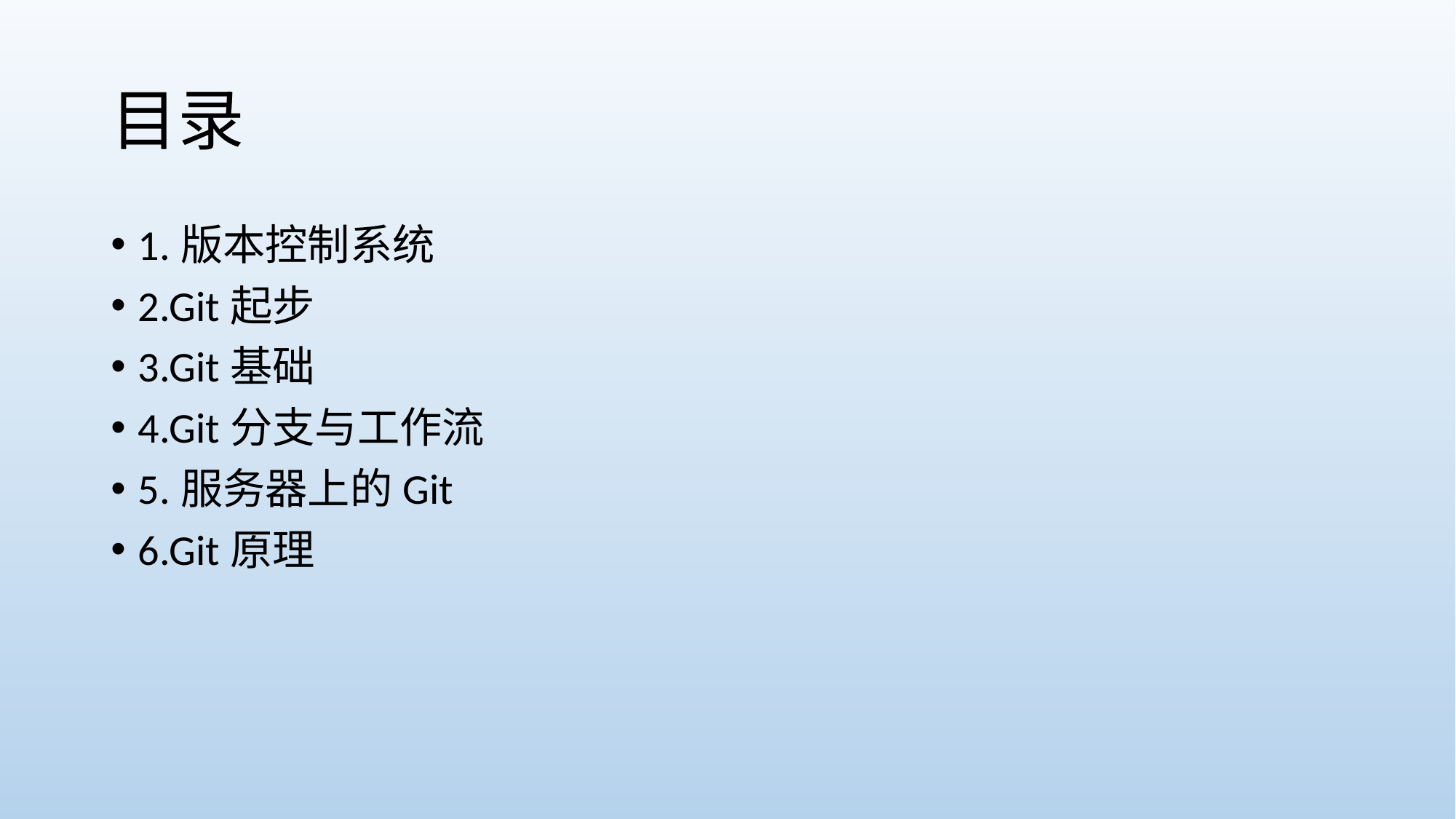

# 目录
1.版本控制系统
2.Git起步
3.Git基础
4.Git分支与工作流
5.服务器上的Git
6.Git原理